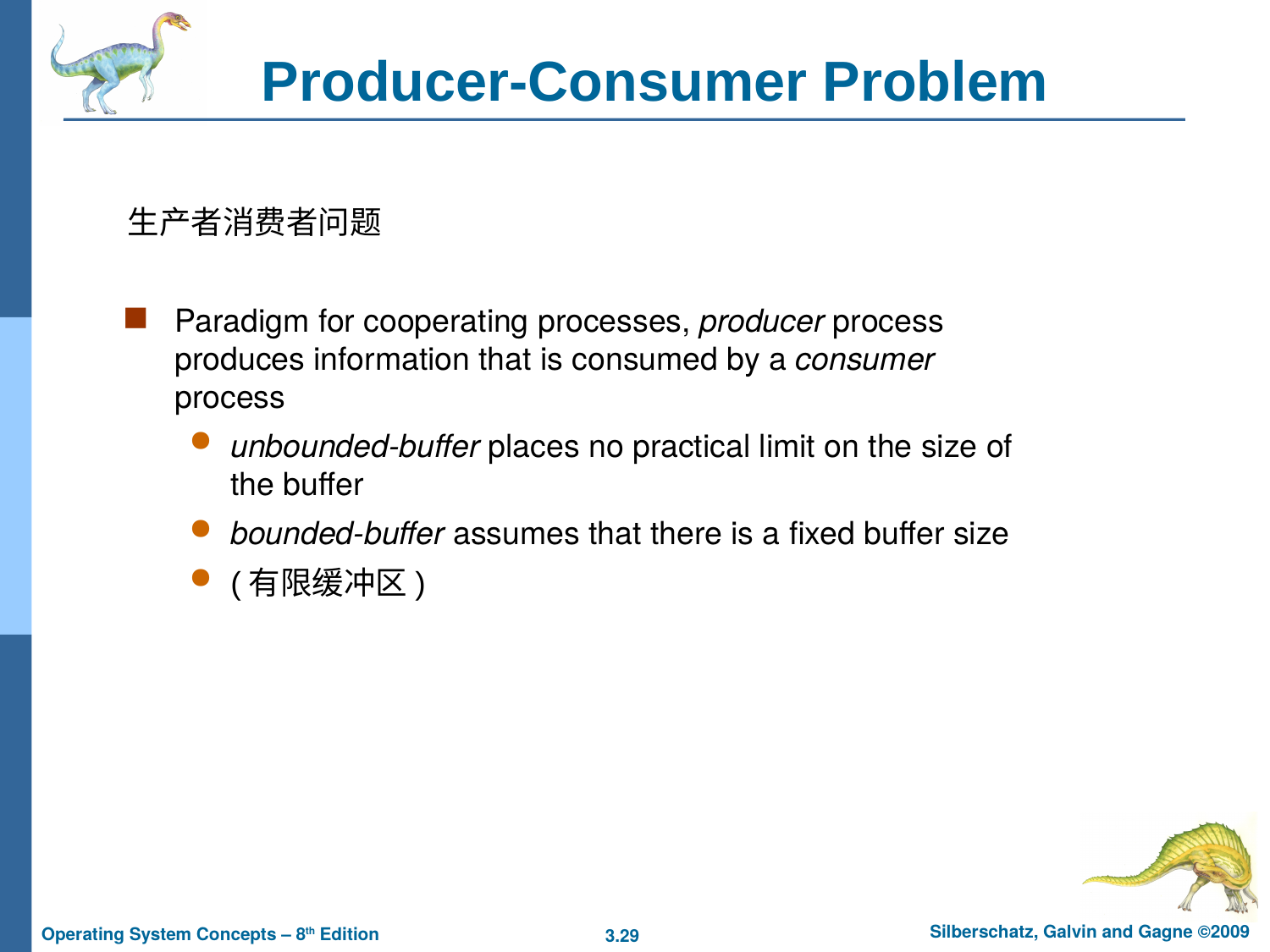

# Producer-Consumer Problem
生产者消费者问题

Paradigm for cooperating processes, producer process produces information that is consumed by a consumer process
unbounded-buffer places no practical limit on the size of the buffer
bounded-buffer assumes that there is a fixed buffer size
(有限缓冲区)